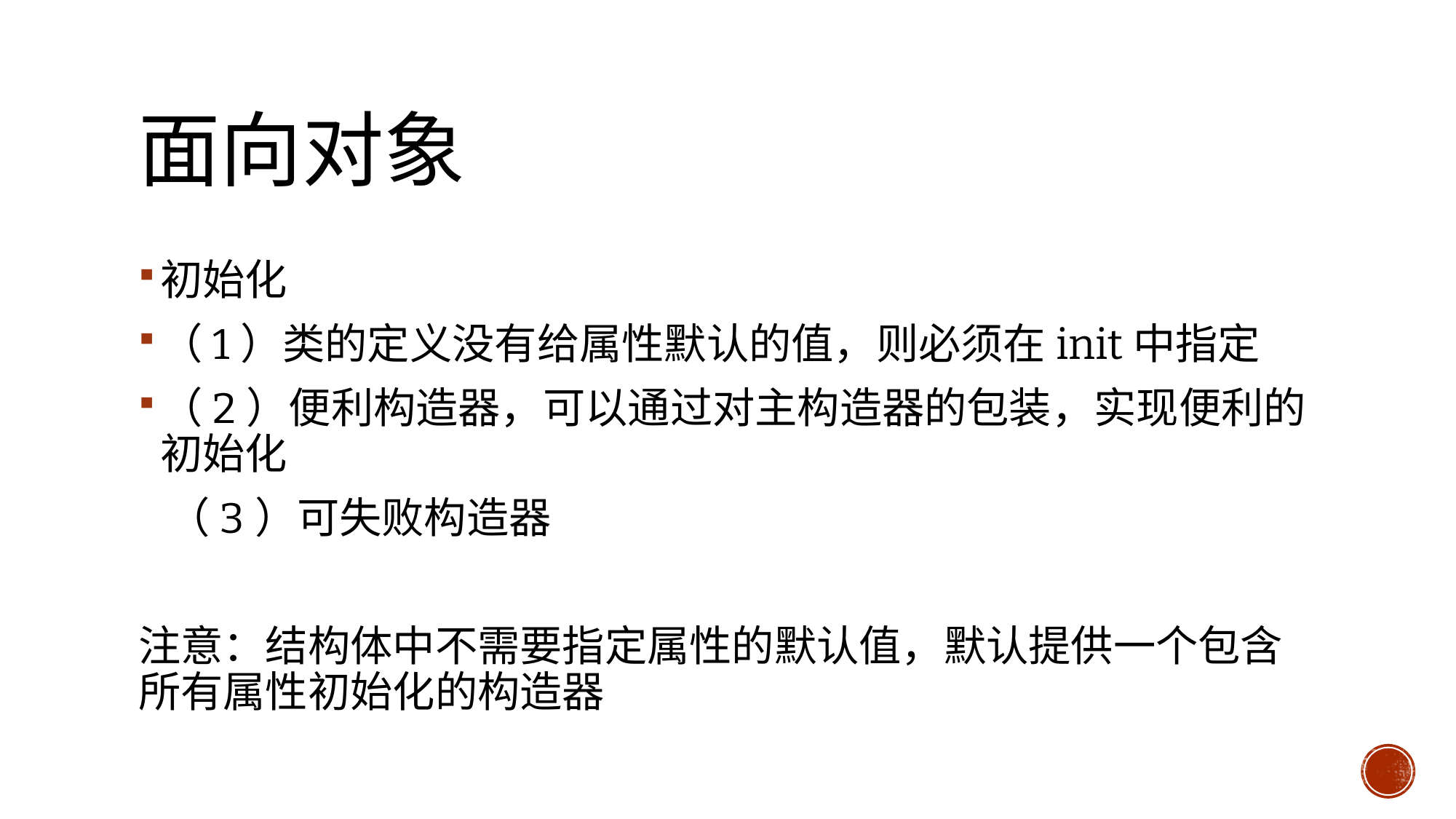

# 面向对象
初始化
（1）类的定义没有给属性默认的值，则必须在init中指定
（2）便利构造器，可以通过对主构造器的包装，实现便利的初始化
  （3）可失败构造器

注意：结构体中不需要指定属性的默认值，默认提供一个包含所有属性初始化的构造器